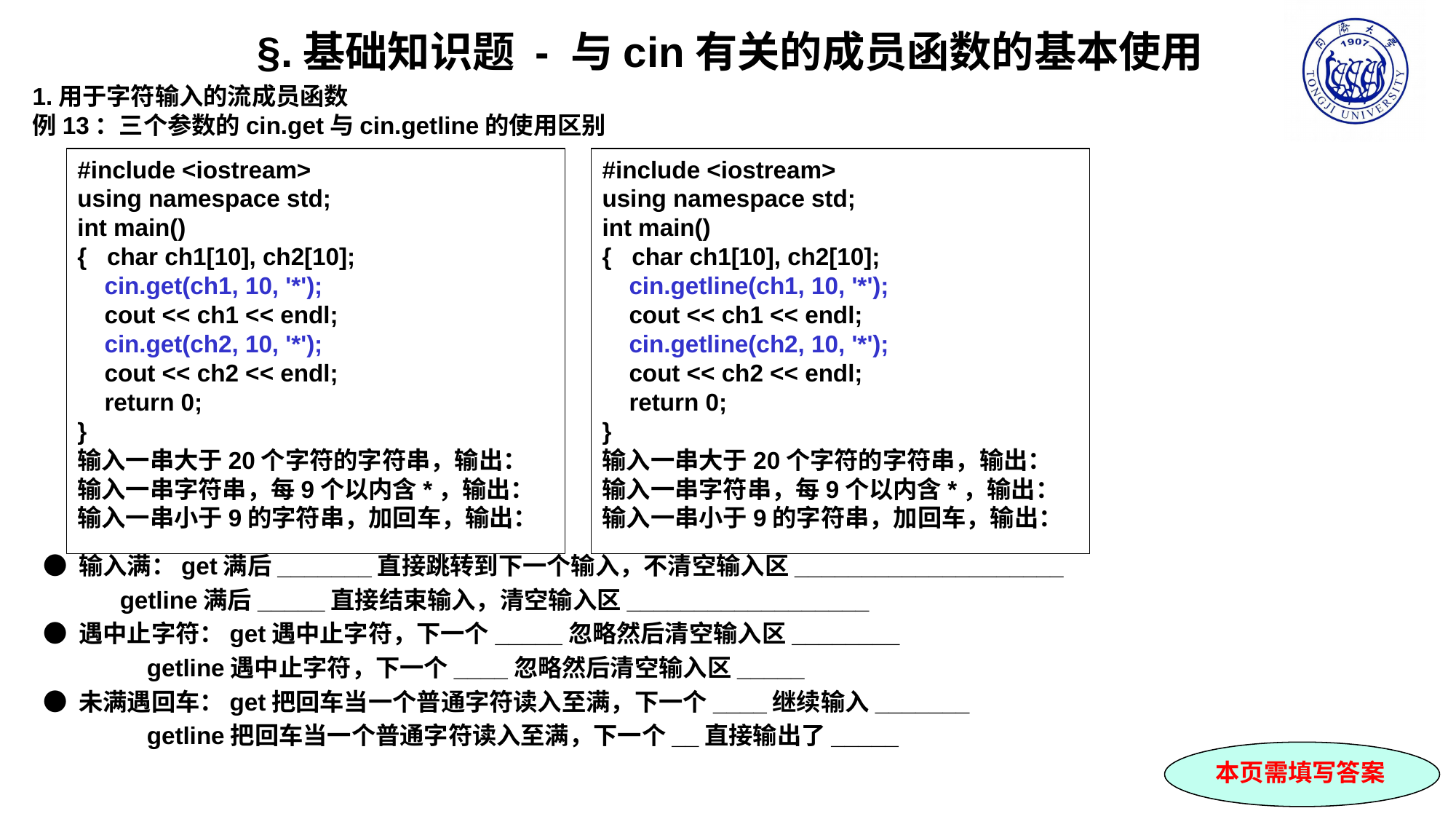

§.基础知识题 - 与cin有关的成员函数的基本使用
1.用于字符输入的流成员函数
例13：三个参数的cin.get与cin.getline的使用区别

  ● 输入满：get满后_______直接跳转到下一个输入，不清空输入区____________________
             getline满后_____直接结束输入，清空输入区__________________
  ● 遇中止字符：get遇中止字符，下一个_____忽略然后清空输入区________
                 getline遇中止字符，下一个____忽略然后清空输入区_____
  ● 未满遇回车：get把回车当一个普通字符读入至满，下一个____继续输入_______
                 getline把回车当一个普通字符读入至满，下一个__直接输出了_____

#include <iostream>
using namespace std;
int main()
{   char ch1[10], ch2[10];
    cin.get(ch1, 10, '*');
    cout << ch1 << endl;
    cin.get(ch2, 10, '*');
    cout << ch2 << endl;
    return 0;
}
输入一串大于20个字符的字符串，输出：
输入一串字符串，每9个以内含*，输出：
输入一串小于9的字符串，加回车，输出：
#include <iostream>
using namespace std;
int main()
{   char ch1[10], ch2[10];
    cin.getline(ch1, 10, '*');
    cout << ch1 << endl;
    cin.getline(ch2, 10, '*');
    cout << ch2 << endl;
    return 0;
}
输入一串大于20个字符的字符串，输出：
输入一串字符串，每9个以内含*，输出：
输入一串小于9的字符串，加回车，输出：
本页需填写答案